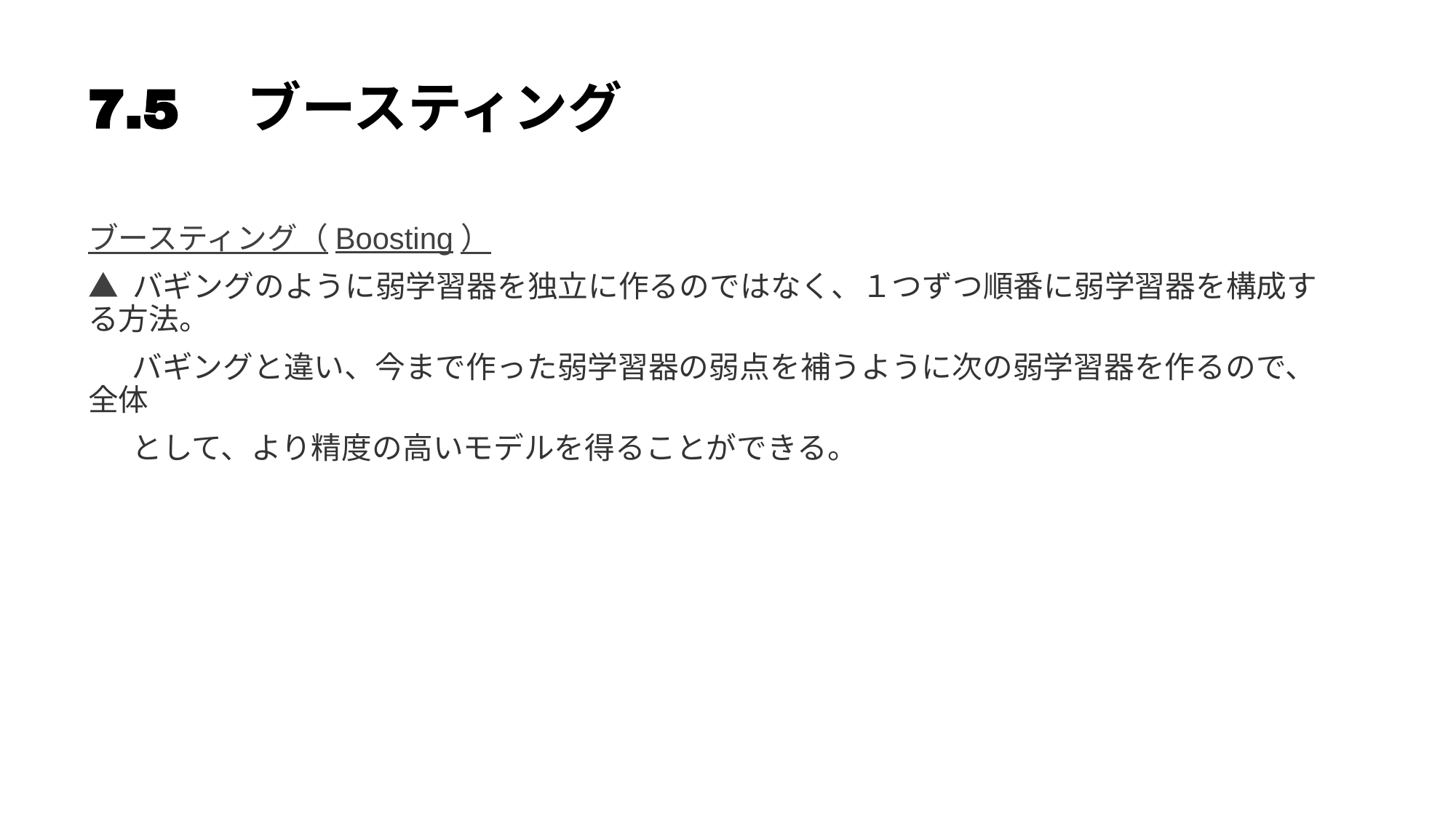

# 7.5　ブースティング
ブースティング（Boosting）
▲ バギングのように弱学習器を独立に作るのではなく、１つずつ順番に弱学習器を構成する方法。
　  バギングと違い、今まで作った弱学習器の弱点を補うように次の弱学習器を作るので、全体
　  として、より精度の高いモデルを得ることができる。